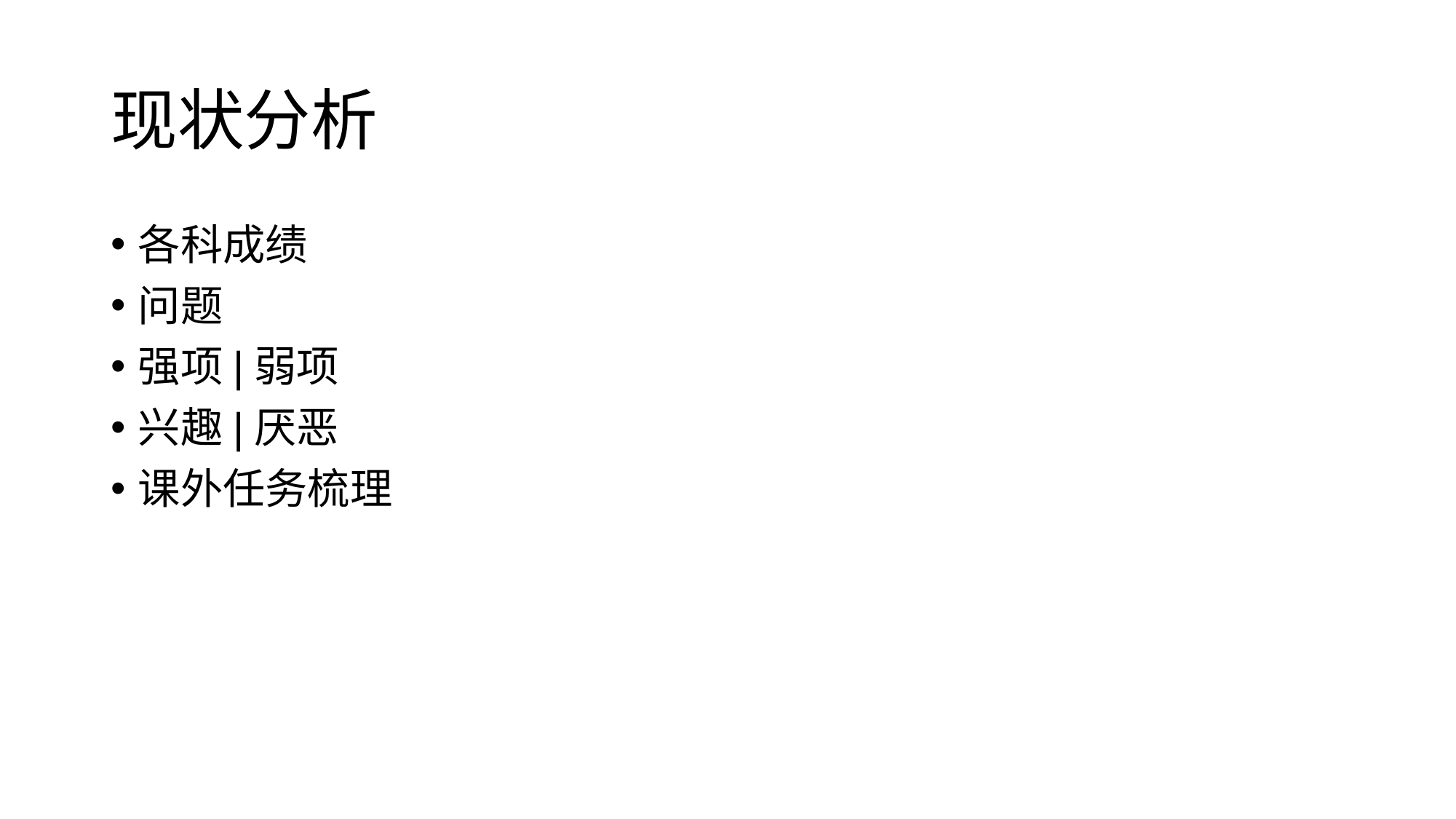

# 现状分析
各科成绩
问题
强项|弱项
兴趣|厌恶
课外任务梳理